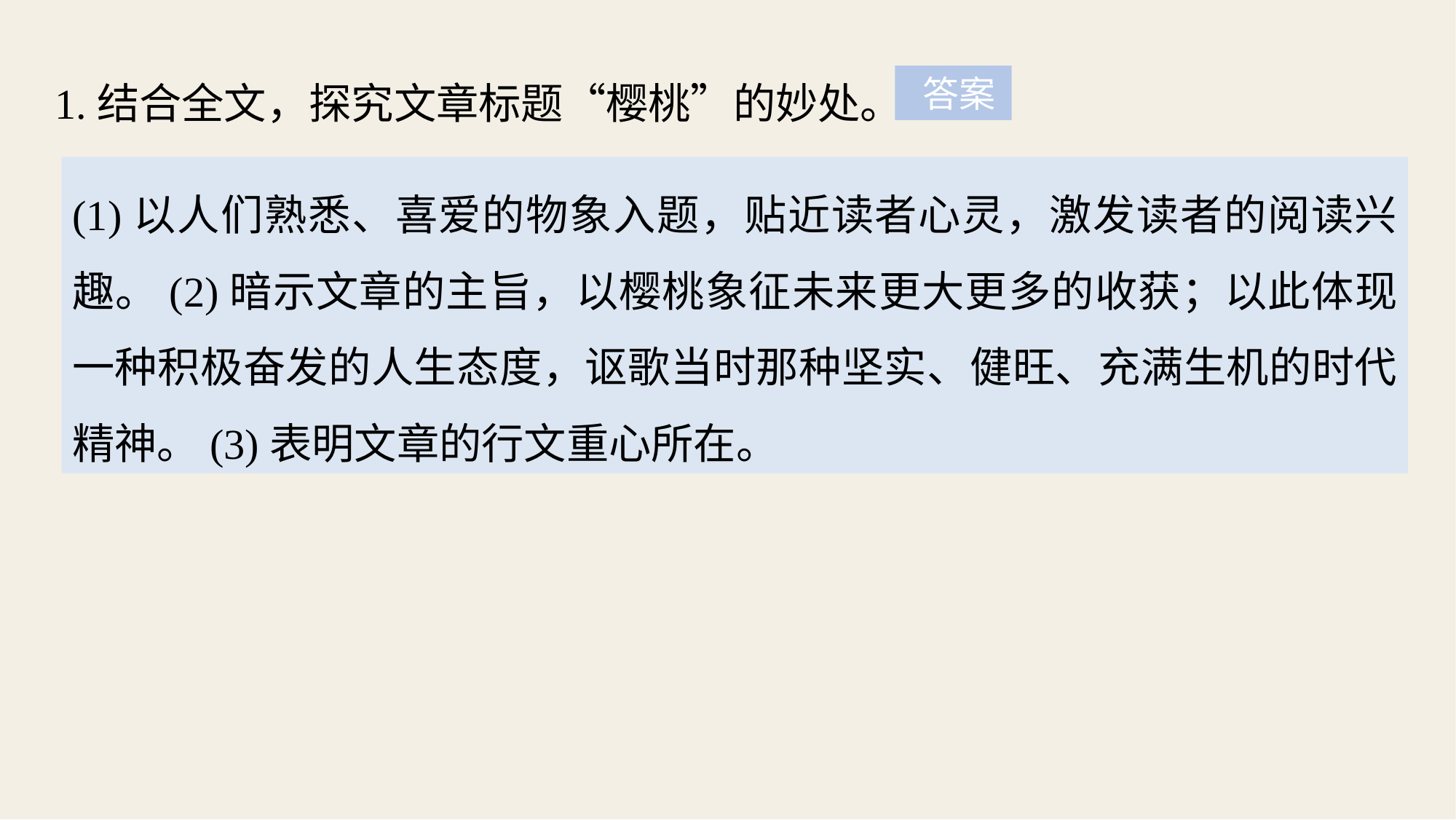

1.结合全文，探究文章标题“樱桃”的妙处。
 答案
(1)以人们熟悉、喜爱的物象入题，贴近读者心灵，激发读者的阅读兴趣。(2)暗示文章的主旨，以樱桃象征未来更大更多的收获；以此体现一种积极奋发的人生态度，讴歌当时那种坚实、健旺、充满生机的时代精神。(3)表明文章的行文重心所在。